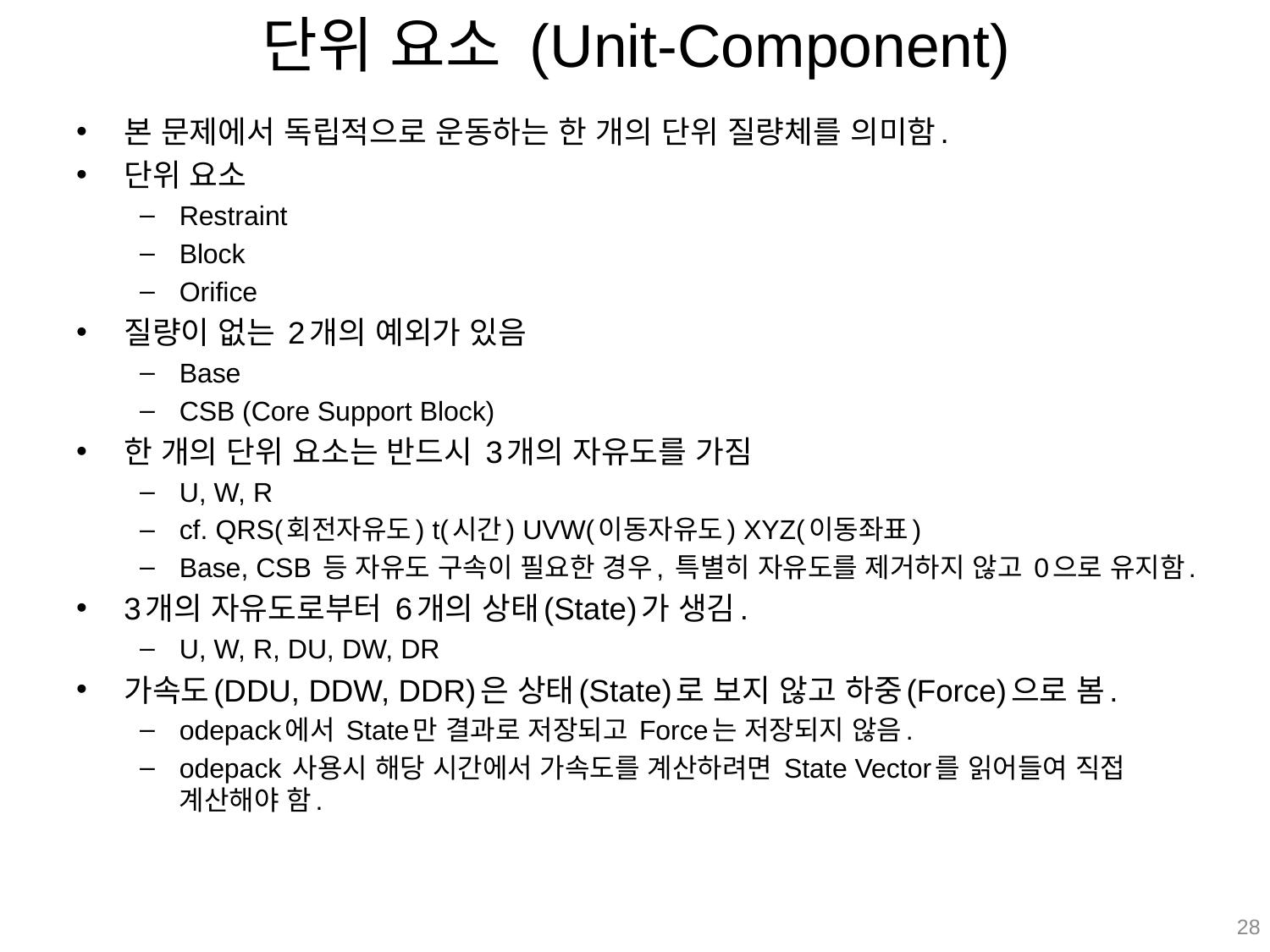

# 단위 요소 (Unit-Component)
본 문제에서 독립적으로 운동하는 한 개의 단위 질량체를 의미함.
단위 요소
Restraint
Block
Orifice
질량이 없는 2개의 예외가 있음
Base
CSB (Core Support Block)
한 개의 단위 요소는 반드시 3개의 자유도를 가짐
U, W, R
cf. QRS(회전자유도) t(시간) UVW(이동자유도) XYZ(이동좌표)
Base, CSB 등 자유도 구속이 필요한 경우, 특별히 자유도를 제거하지 않고 0으로 유지함.
3개의 자유도로부터 6개의 상태(State)가 생김.
U, W, R, DU, DW, DR
가속도(DDU, DDW, DDR)은 상태(State)로 보지 않고 하중(Force)으로 봄.
odepack에서 State만 결과로 저장되고 Force는 저장되지 않음.
odepack 사용시 해당 시간에서 가속도를 계산하려면 State Vector를 읽어들여 직접 계산해야 함.

28